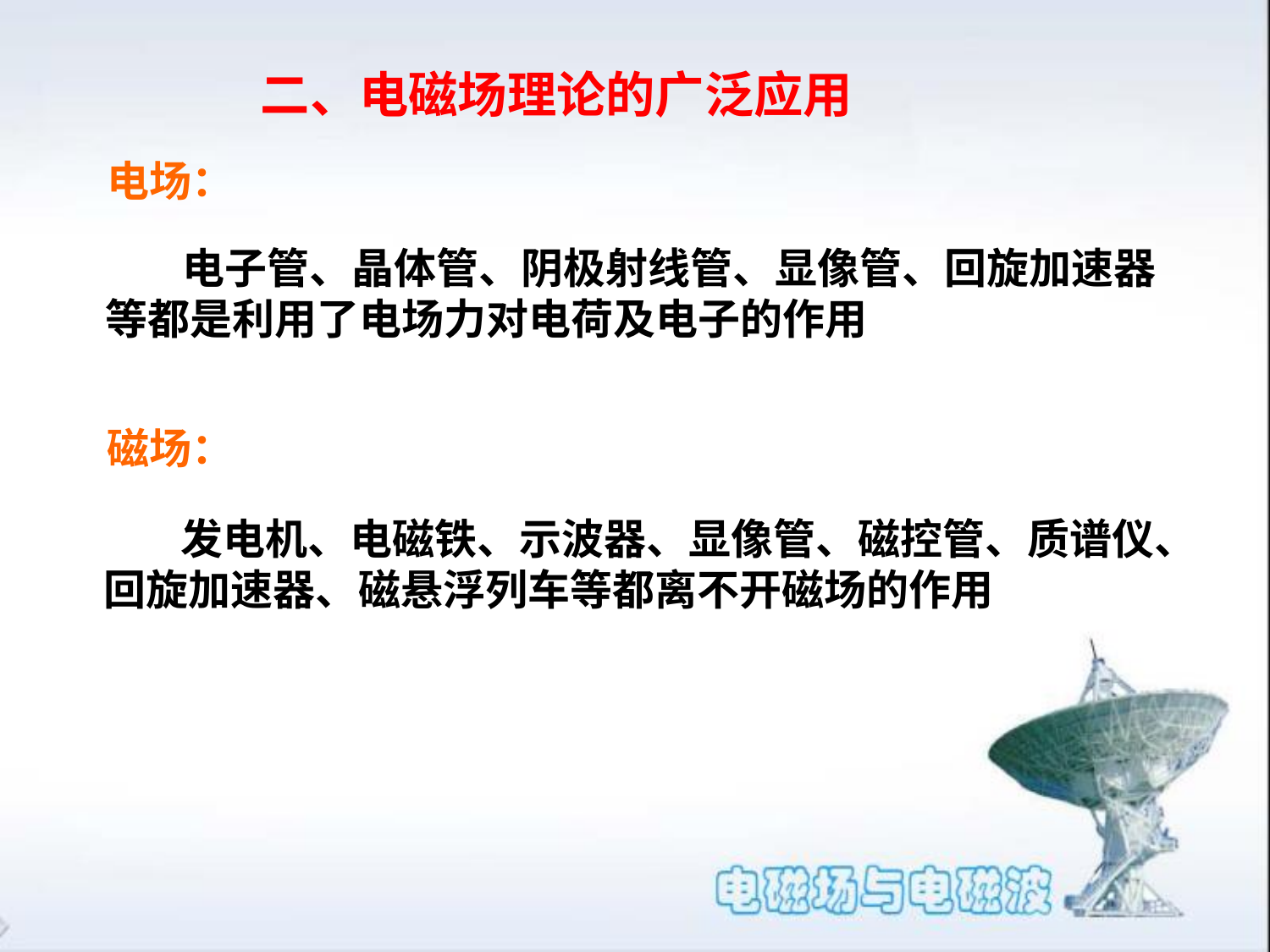

二、电磁场理论的广泛应用
电场：
       电子管、晶体管、阴极射线管、显像管、回旋加速器等都是利用了电场力对电荷及电子的作用
磁场：
       发电机、电磁铁、示波器、显像管、磁控管、质谱仪、回旋加速器、磁悬浮列车等都离不开磁场的作用